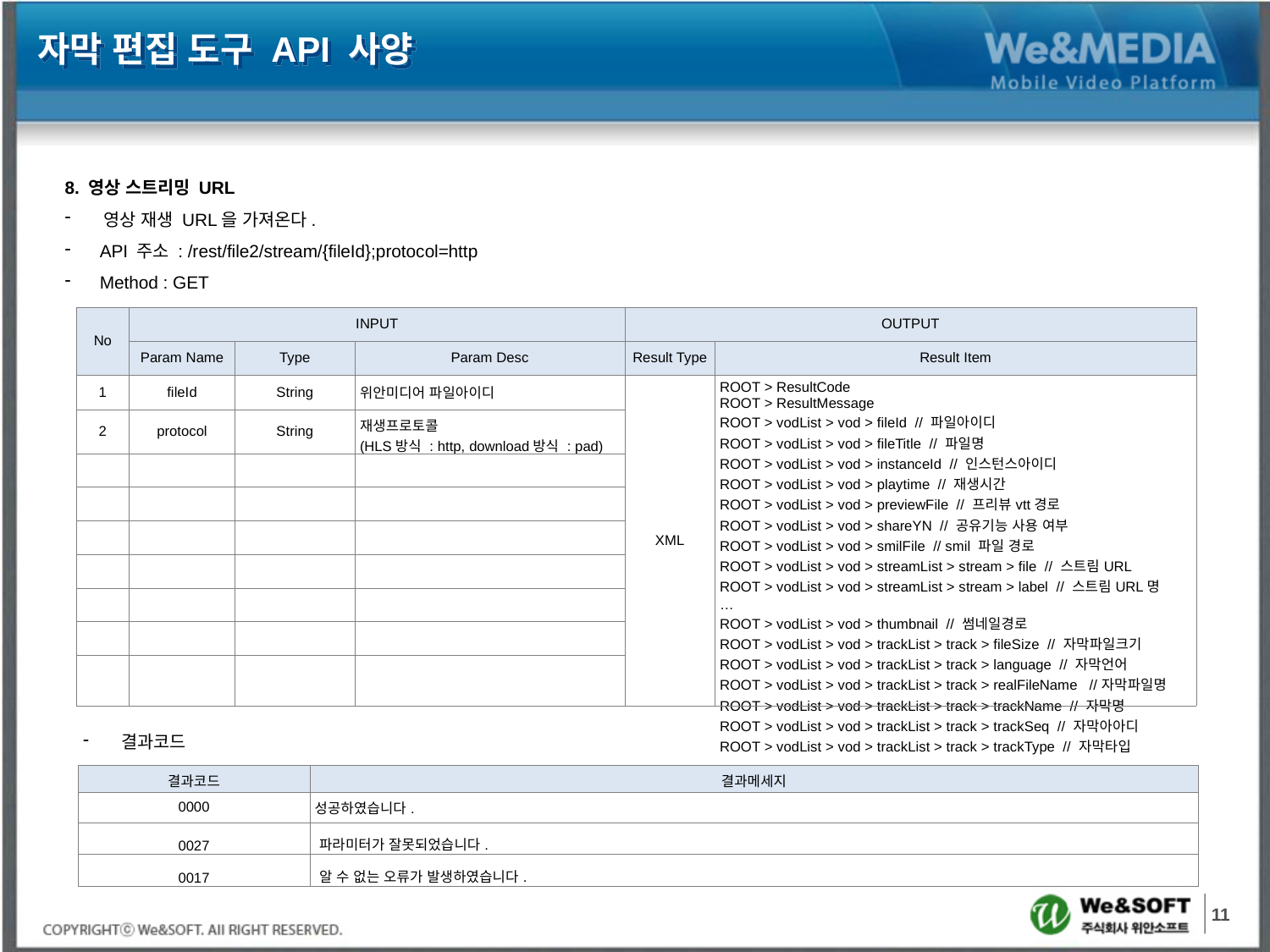

자막 편집 도구 API 사양
8. 영상 스트리밍 URL
 영상 재생 URL을 가져온다.
 API 주소 : /rest/file2/stream/{fileId};protocol=http
 Method : GET
| No | INPUT |  |  | OUTPUT |  |
| --- | --- | --- | --- | --- | --- |
|  | Param Name | Type | Param Desc | Result Type | Result Item |
| 1 | fileId | String | 위안미디어 파일아이디 | XML | ROOT > ResultCode ROOT > ResultMessage ROOT > vodList > vod > fileId // 파일아이디 ROOT > vodList > vod > fileTitle // 파일명 ROOT > vodList > vod > instanceId // 인스턴스아이디 ROOT > vodList > vod > playtime // 재생시간 ROOT > vodList > vod > previewFile // 프리뷰vtt경로 ROOT > vodList > vod > shareYN // 공유기능 사용 여부 ROOT > vodList > vod > smilFile // smil 파일 경로 ROOT > vodList > vod > streamList > stream > file // 스트림URL ROOT > vodList > vod > streamList > stream > label // 스트림URL명 … ROOT > vodList > vod > thumbnail // 썸네일경로 ROOT > vodList > vod > trackList > track > fileSize // 자막파일크기 ROOT > vodList > vod > trackList > track > language // 자막언어 ROOT > vodList > vod > trackList > track > realFileName //자막파일명 ROOT > vodList > vod > trackList > track > trackName // 자막명 ROOT > vodList > vod > trackList > track > trackSeq // 자막아아디 ROOT > vodList > vod > trackList > track > trackType // 자막타입 |
| 2 | protocol | String | 재생프로토콜 (HLS방식 : http, download방식 : pad) |  |  |
|  |  |  |  |  |  |
|  |  |  |  |  |  |
|  |  |  |  |  |  |
|  |  |  |  |  |  |
|  |  |  |  |  |  |
|  |  |  |  |  |  |
|  |  |  |  |  |  |
 결과코드
| 결과코드 | 결과메세지 |
| --- | --- |
| 0000 | 성공하였습니다. |
| 0027 | 파라미터가 잘못되었습니다. |
| 0017 | 알 수 없는 오류가 발생하였습니다. |